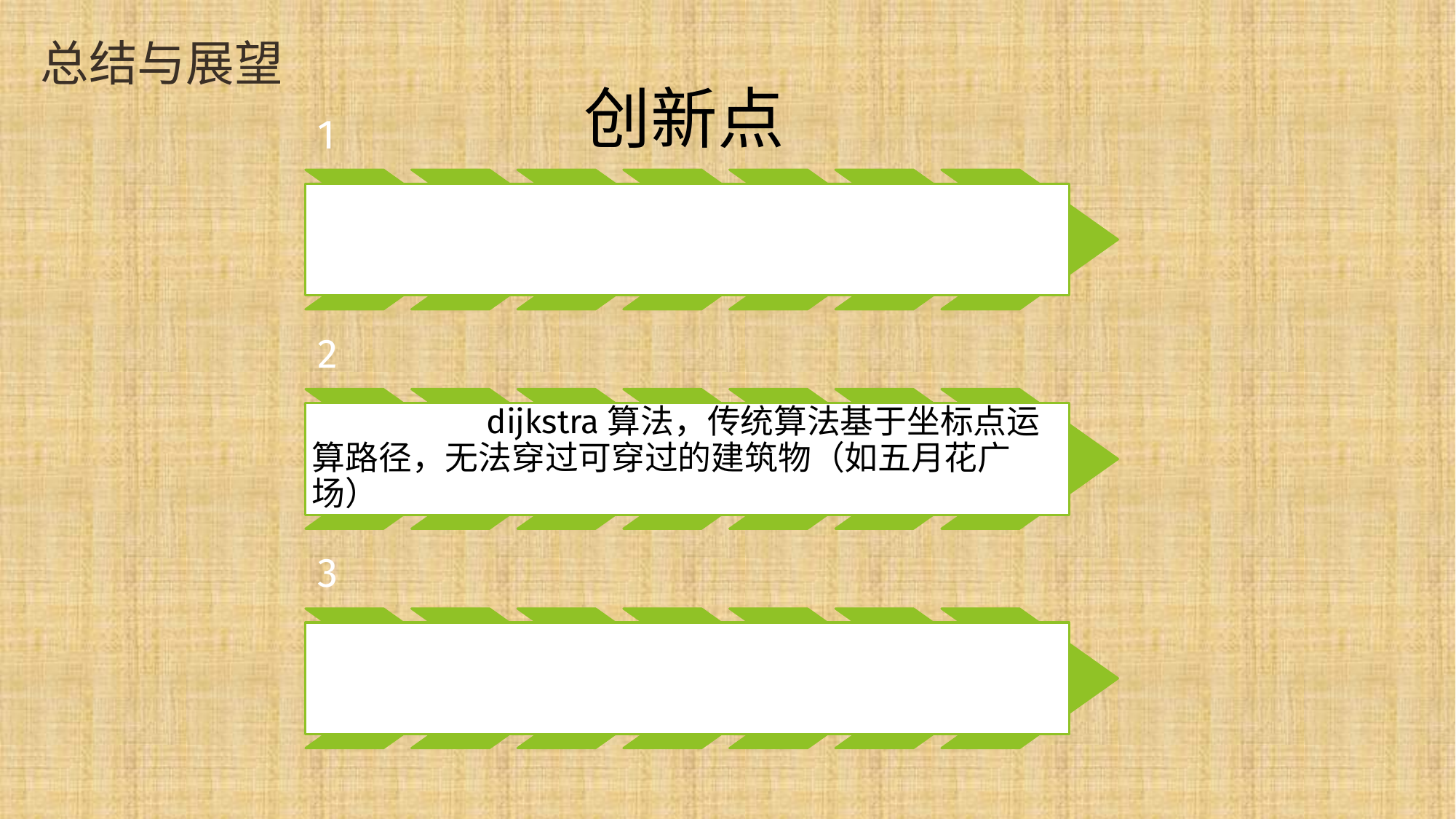

总结与展望
创新点
1
我们不拘泥于传统C语言经典游戏的制作
2
不同于传统dijkstra算法，传统算法基于坐标点运算路径，无法穿过可穿过的建筑物（如五月花广场）
3
可以控制小人模拟在地图上行走